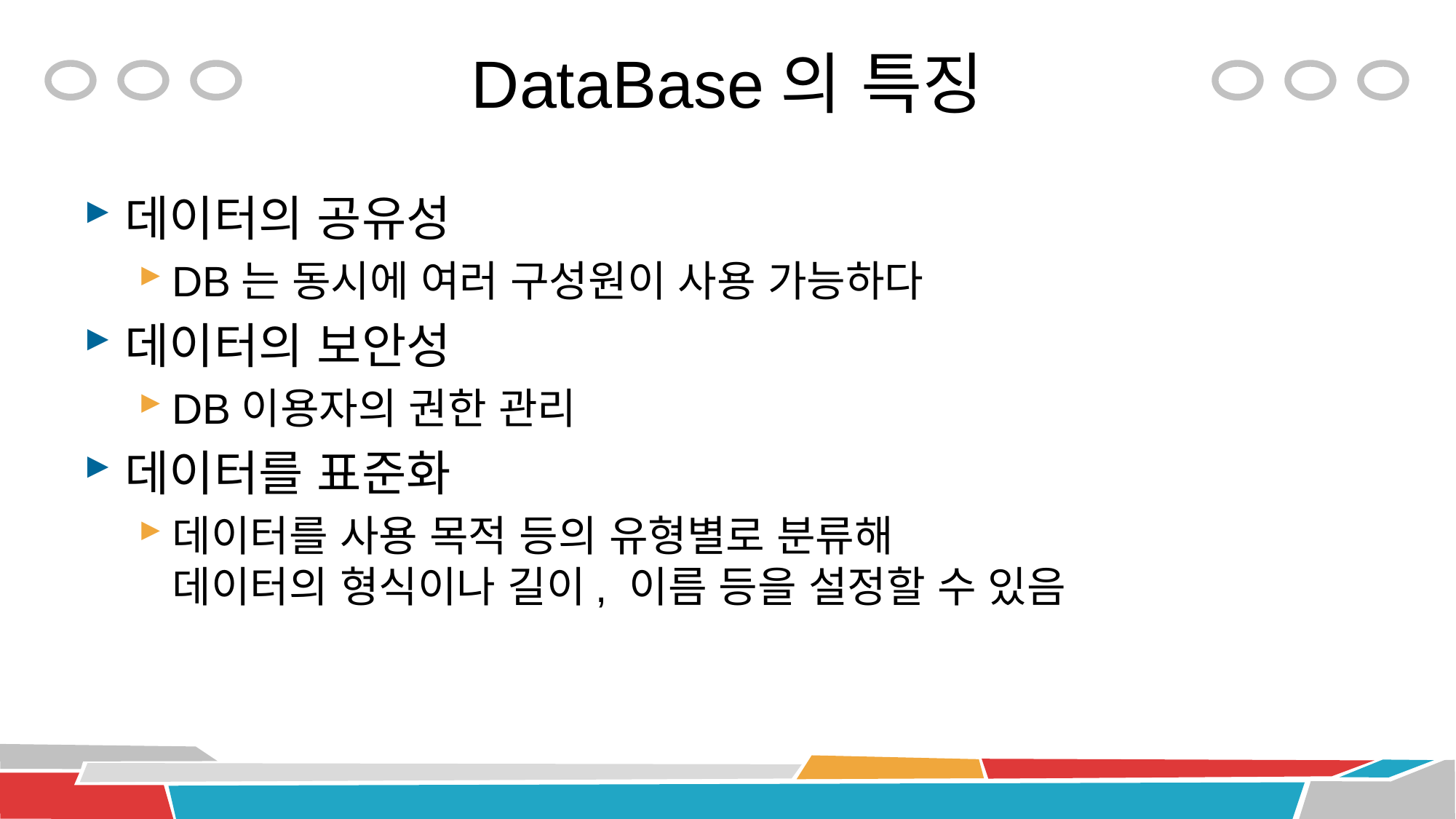

# DataBase의 특징
데이터의 공유성
DB는 동시에 여러 구성원이 사용 가능하다
데이터의 보안성
DB이용자의 권한 관리
데이터를 표준화
데이터를 사용 목적 등의 유형별로 분류해 				     데이터의 형식이나 길이, 이름 등을 설정할 수 있음